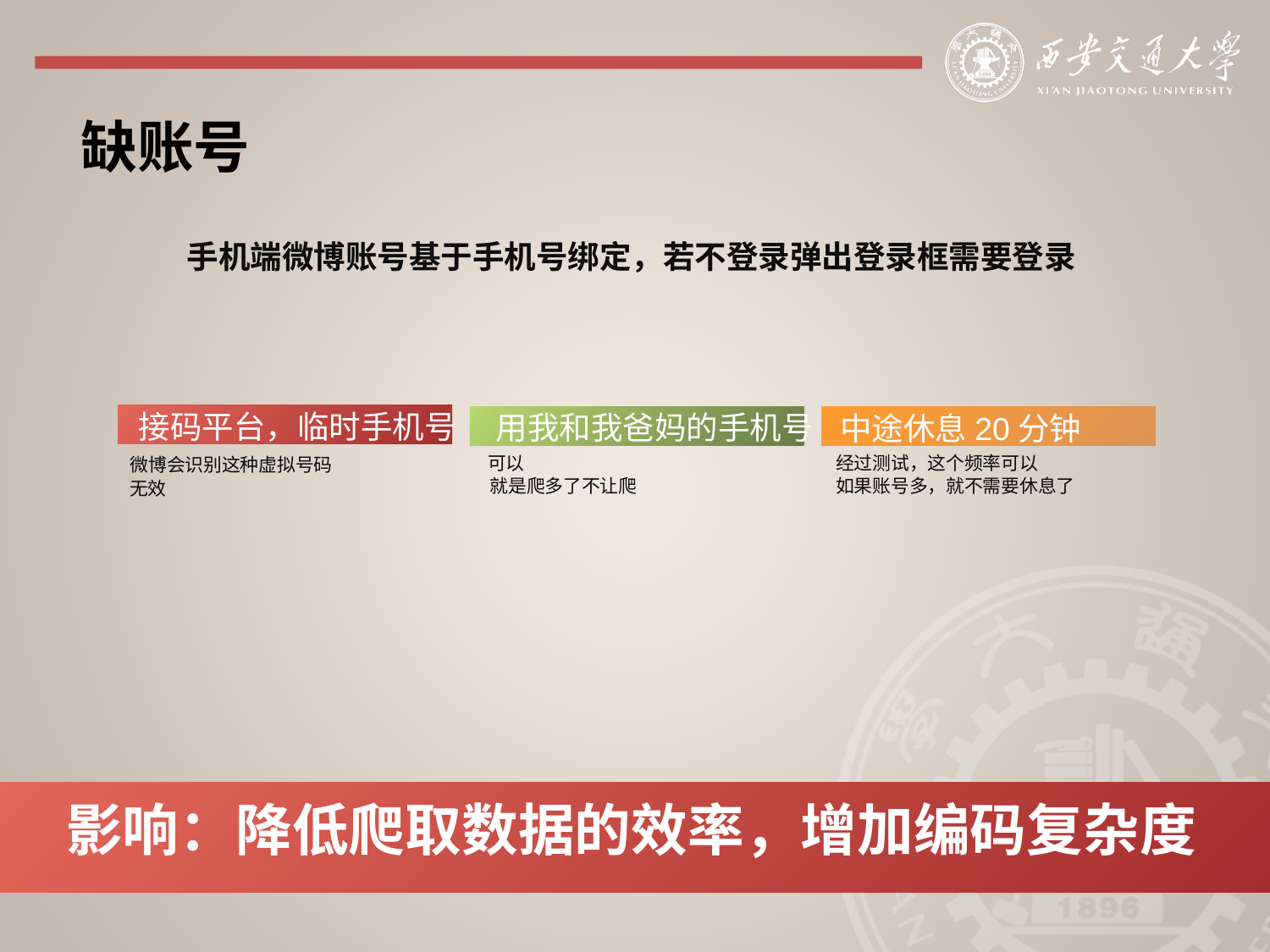

缺账号
手机端微博账号基于手机号绑定，若不登录弹出登录框需要登录
接码平台，临时手机号
用我和我爸妈的手机号
中途休息20分钟

可以
经过测试，这个频率可以
微博会识别这种虚拟号码
就是爬多了不让爬
如果账号多，就不需要休息了
无效

影响：降低爬取数据的效率，增加编码复杂度